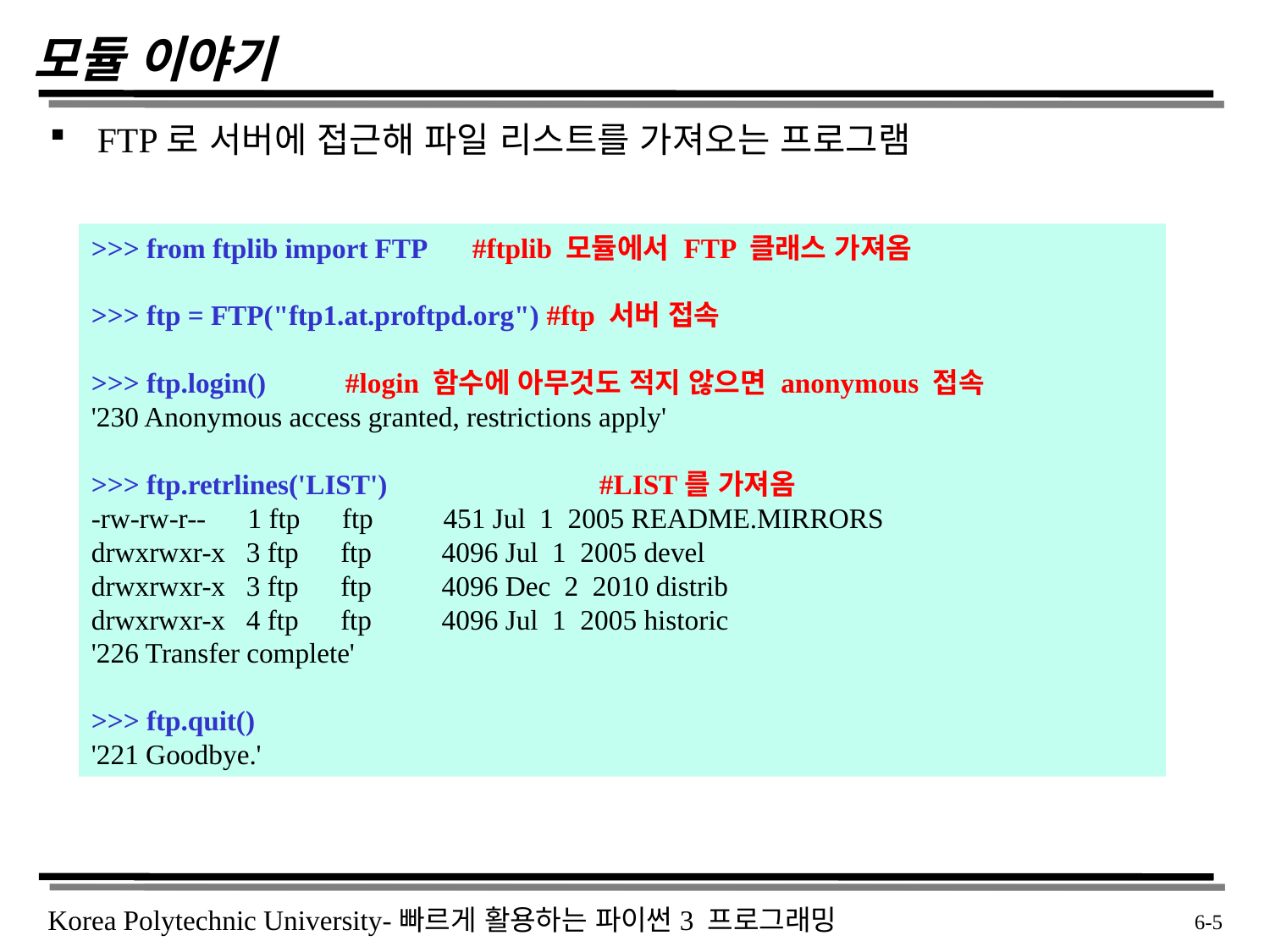

# 모듈 이야기
FTP로 서버에 접근해 파일 리스트를 가져오는 프로그램

>>> from ftplib import FTP 	#ftplib 모듈에서 FTP 클래스 가져옴

>>> ftp = FTP("ftp1.at.proftpd.org") #ftp 서버 접속

>>> ftp.login() 	#login 함수에 아무것도 적지 않으면 anonymous 접속
'230 Anonymous access granted, restrictions apply'

>>> ftp.retrlines('LIST') 		#LIST를 가져옴
-rw-rw-r--      1 ftp      ftp          451 Jul  1  2005 README.MIRRORS
drwxrwxr-x   3 ftp      ftp          4096 Jul  1  2005 devel
drwxrwxr-x   3 ftp      ftp          4096 Dec  2  2010 distrib
drwxrwxr-x   4 ftp      ftp          4096 Jul  1  2005 historic
'226 Transfer complete'

>>> ftp.quit()
'221 Goodbye.'
 6-5